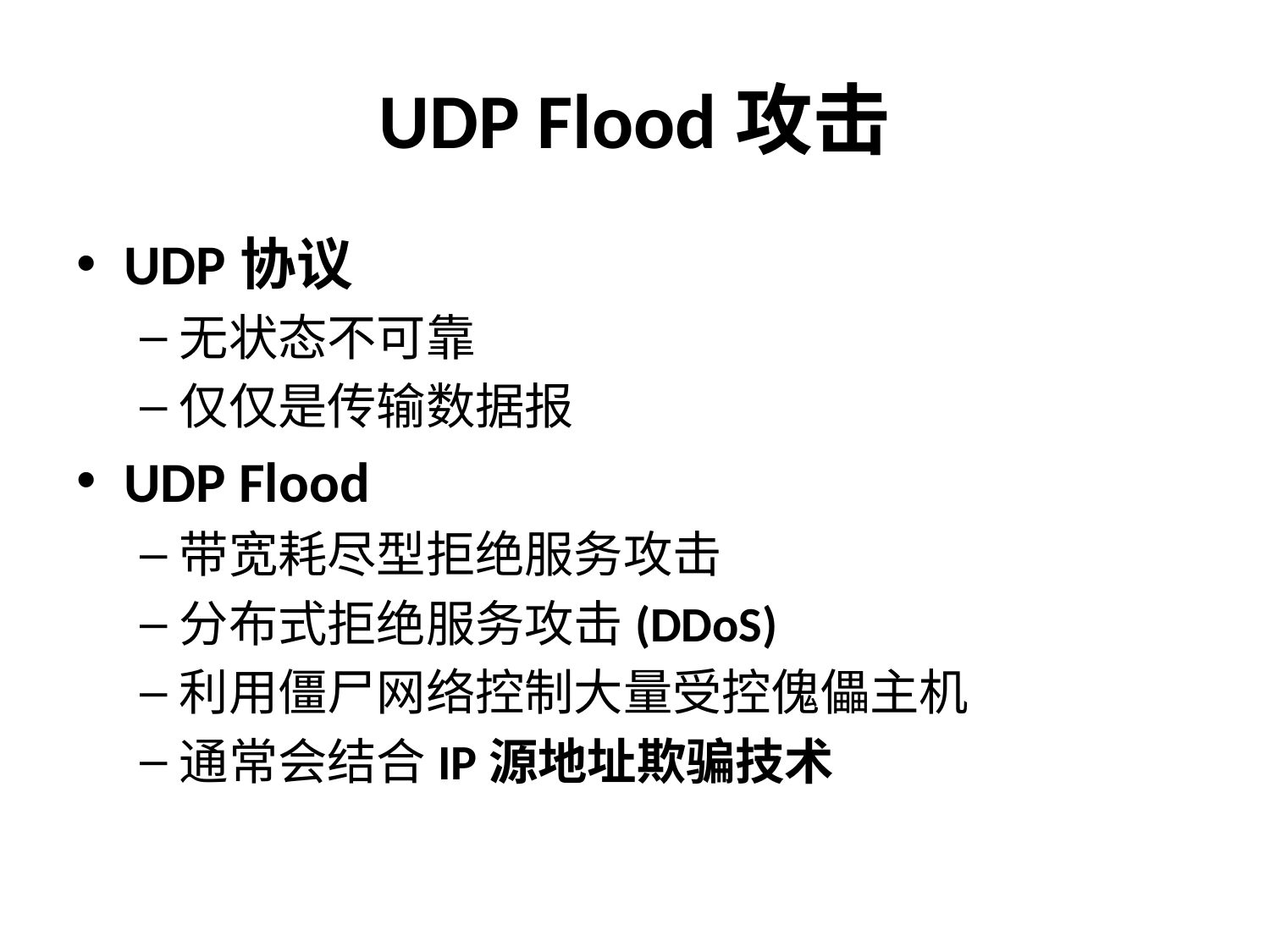

# UDP Flood攻击
UDP协议
无状态不可靠
仅仅是传输数据报
UDP Flood
带宽耗尽型拒绝服务攻击
分布式拒绝服务攻击(DDoS)
利用僵尸网络控制大量受控傀儡主机
通常会结合IP源地址欺骗技术